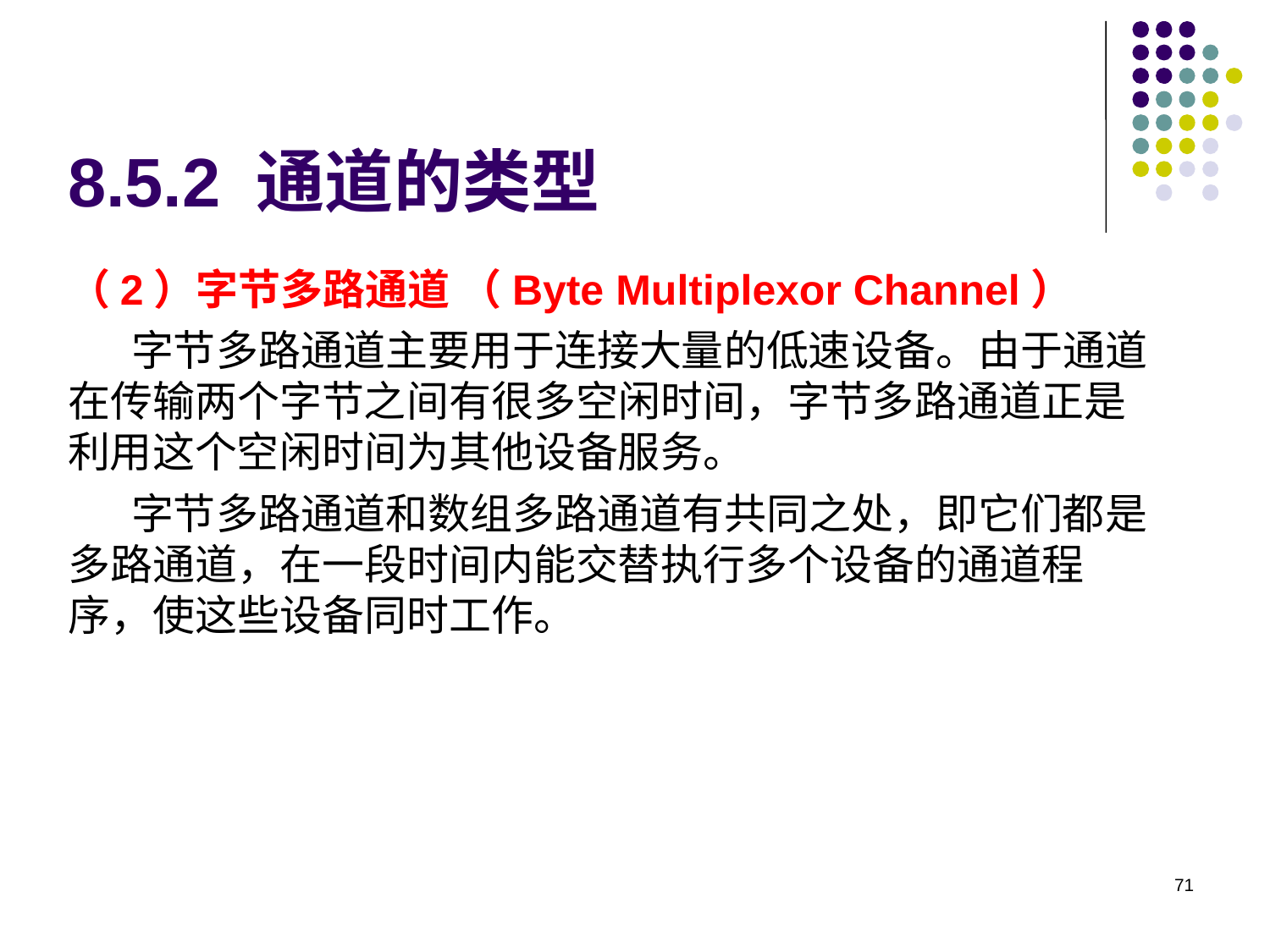

# 8.5.2 通道的类型
（2）字节多路通道 （Byte Multiplexor Channel）
字节多路通道主要用于连接大量的低速设备。由于通道在传输两个字节之间有很多空闲时间，字节多路通道正是利用这个空闲时间为其他设备服务。
字节多路通道和数组多路通道有共同之处，即它们都是多路通道，在一段时间内能交替执行多个设备的通道程序，使这些设备同时工作。

71